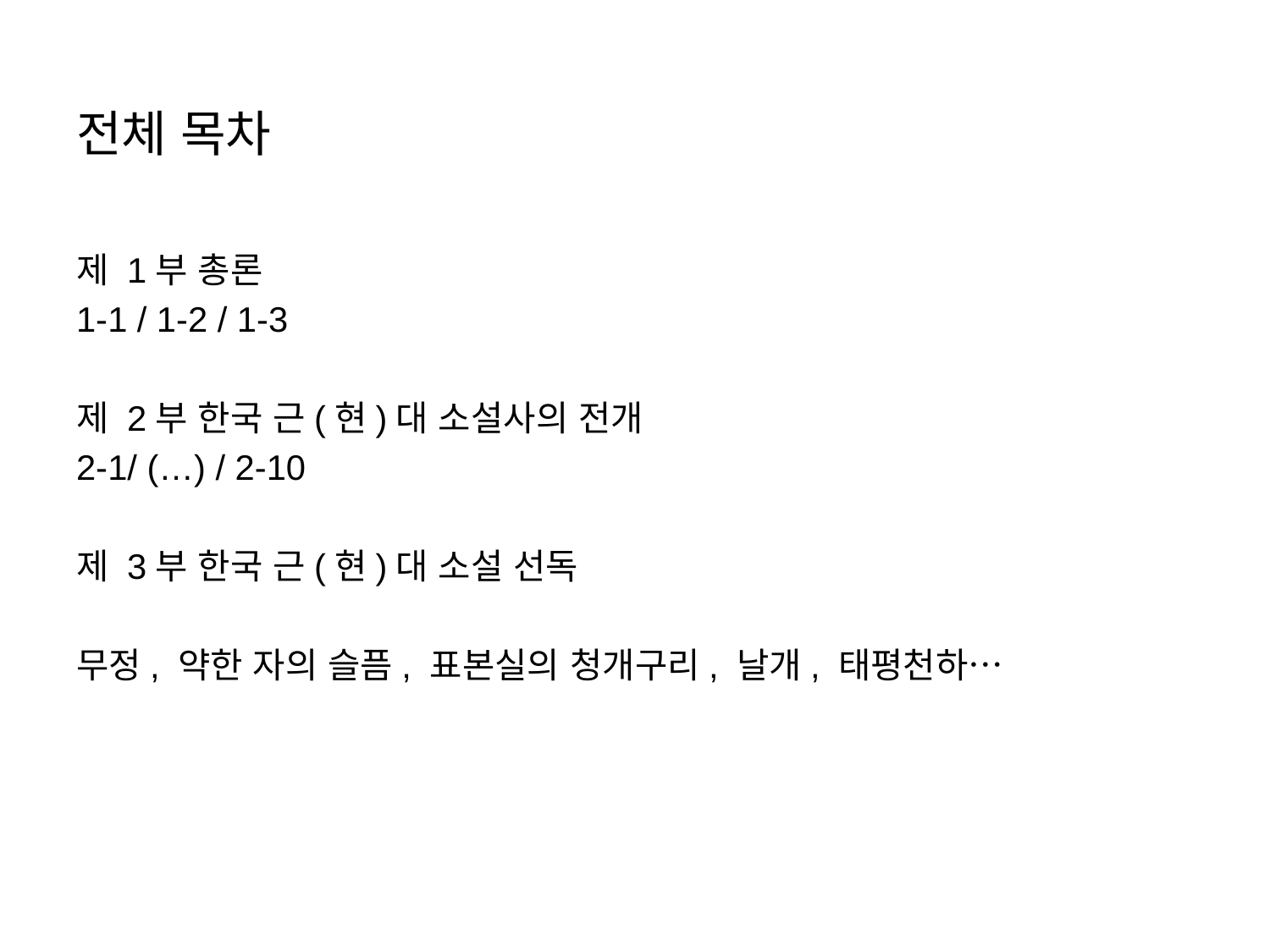

전체 목차

제 1부 총론
1-1 / 1-2 / 1-3

제 2부 한국 근(현)대 소설사의 전개
2-1/ (…) / 2-10

제 3부 한국 근(현)대 소설 선독

무정, 약한 자의 슬픔, 표본실의 청개구리, 날개, 태평천하…